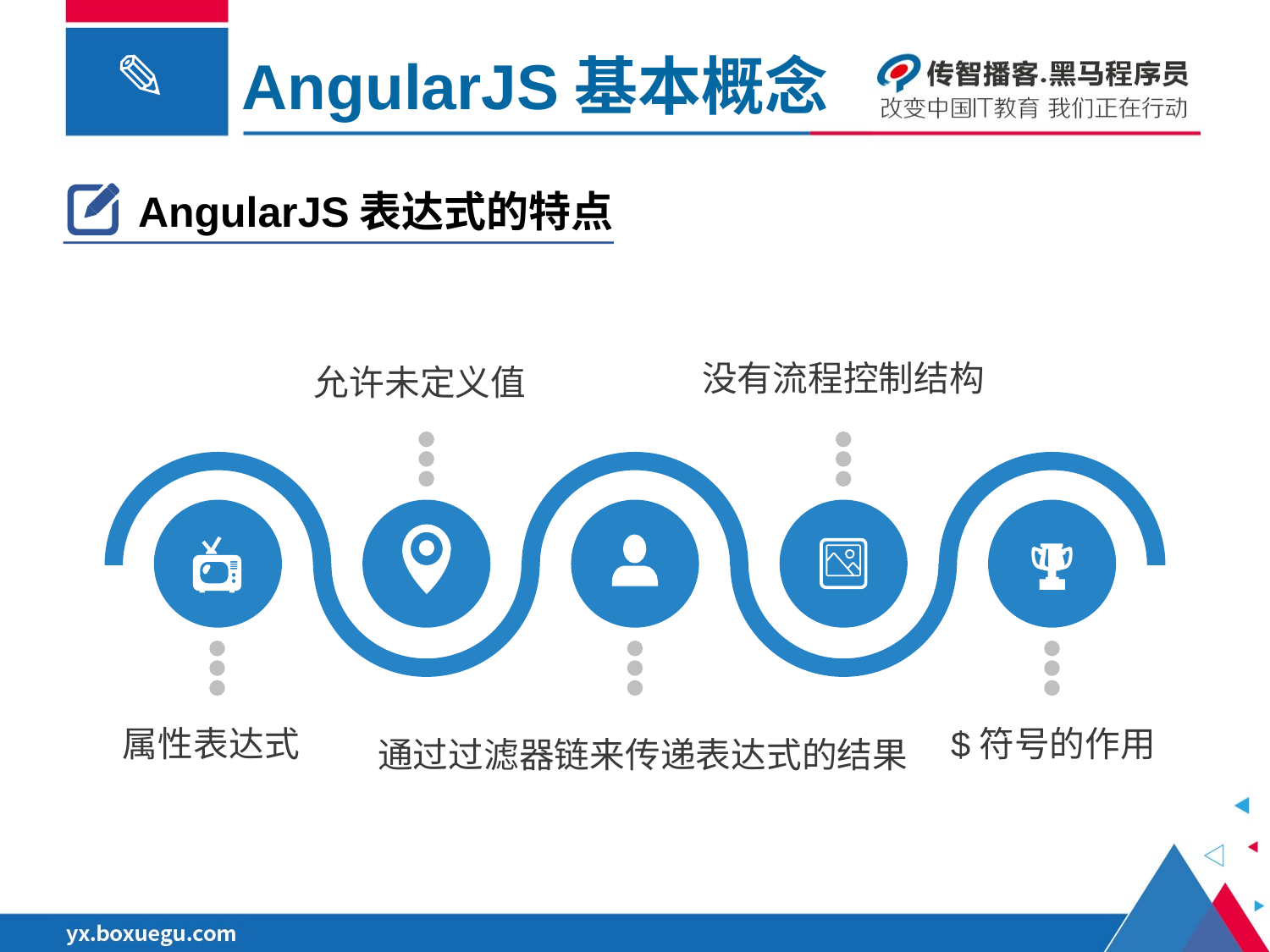

AngularJS基本概念
AngularJS表达式的特点

没有流程控制结构
允许未定义值

属性表达式
$符号的作用
通过过滤器链来传递表达式的结果